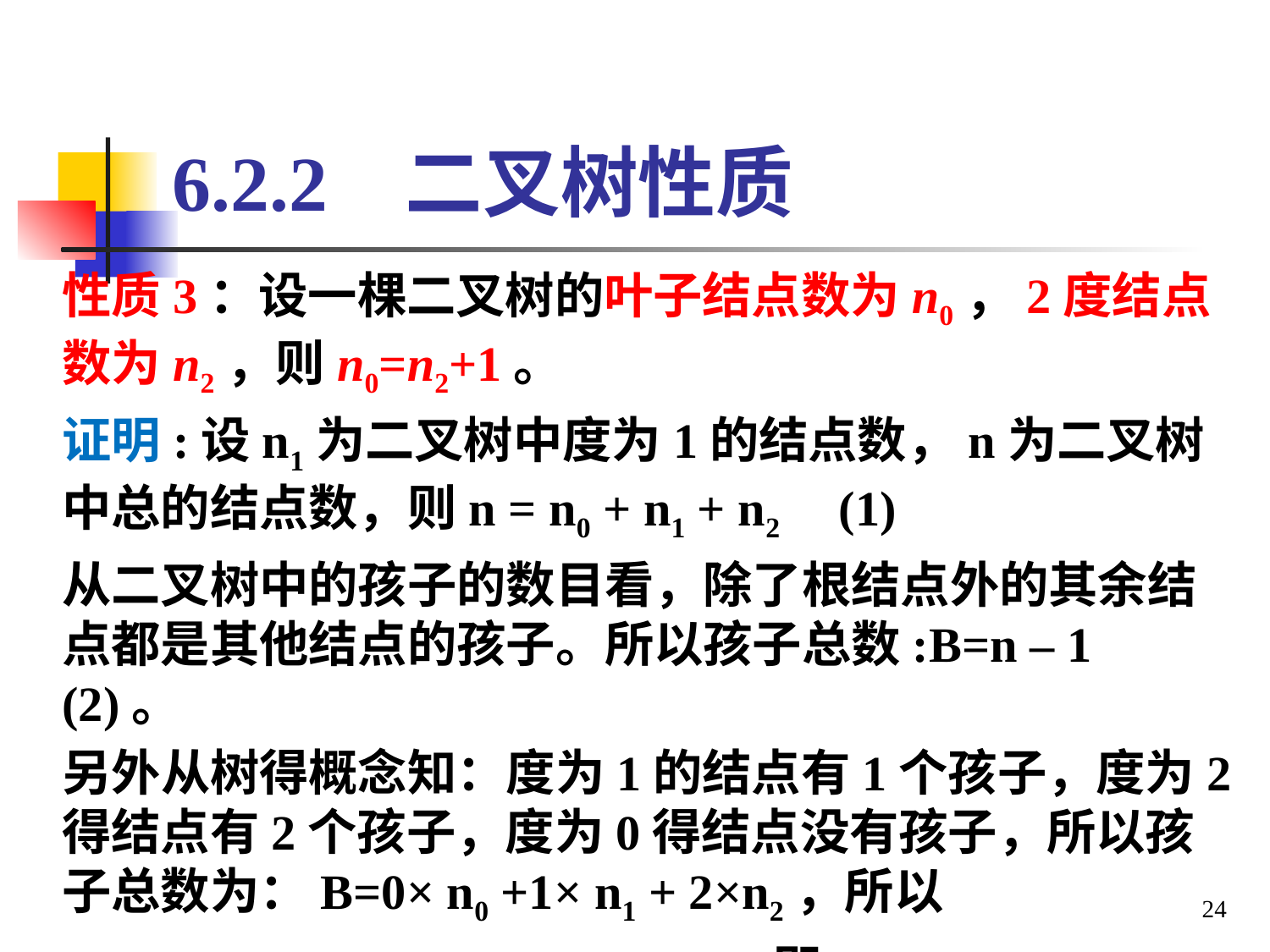

# 6.2.2   二叉树性质
性质3：设一棵二叉树的叶子结点数为n0，2度结点数为n2，则n0=n2+1。
证明:设n1为二叉树中度为1的结点数，n为二叉树中总的结点数，则n = n0 + n1 + n2　 (1)
从二叉树中的孩子的数目看，除了根结点外的其余结点都是其他结点的孩子。所以孩子总数:B=n – 1  (2)。
另外从树得概念知：度为1的结点有1个孩子，度为2得结点有2个孩子，度为0得结点没有孩子，所以孩子总数为：B=0× n0 +1× n1 + 2×n2，所以
n1 + 2n2=n – 1 =n0 + n1 + n2 – 1 ，即n0=n2+1。
24